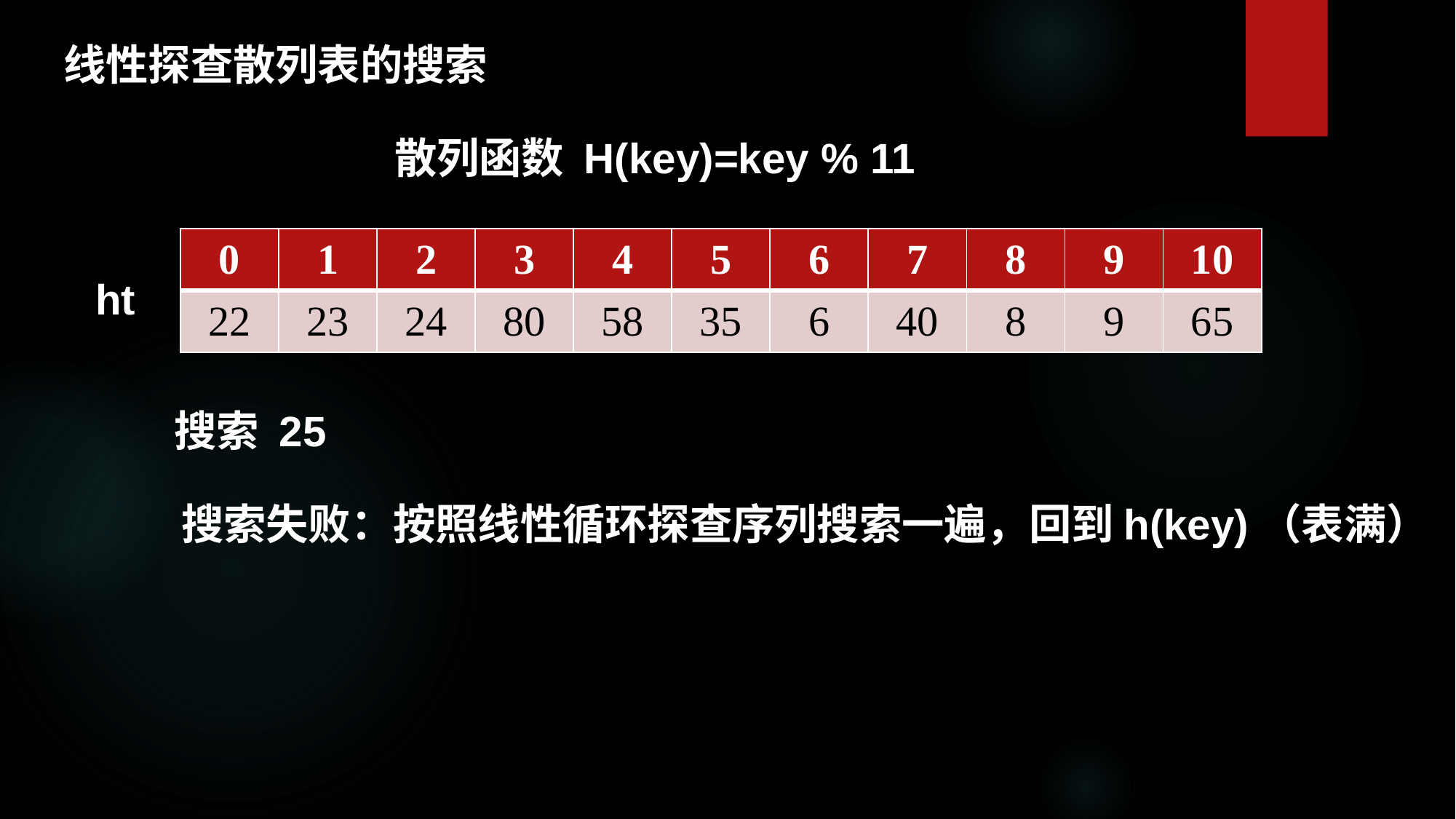

线性探查散列表的搜索
散列函数 H(key)=key % 11
| 0 | 1 | 2 | 3 | 4 | 5 | 6 | 7 | 8 | 9 | 10 |
| --- | --- | --- | --- | --- | --- | --- | --- | --- | --- | --- |
| 22 | 23 | 24 | 80 | 58 | 35 | 6 | 40 | 8 | 9 | 65 |
ht
搜索 25
搜索失败：按照线性循环探查序列搜索一遍，回到h(key)（表满）